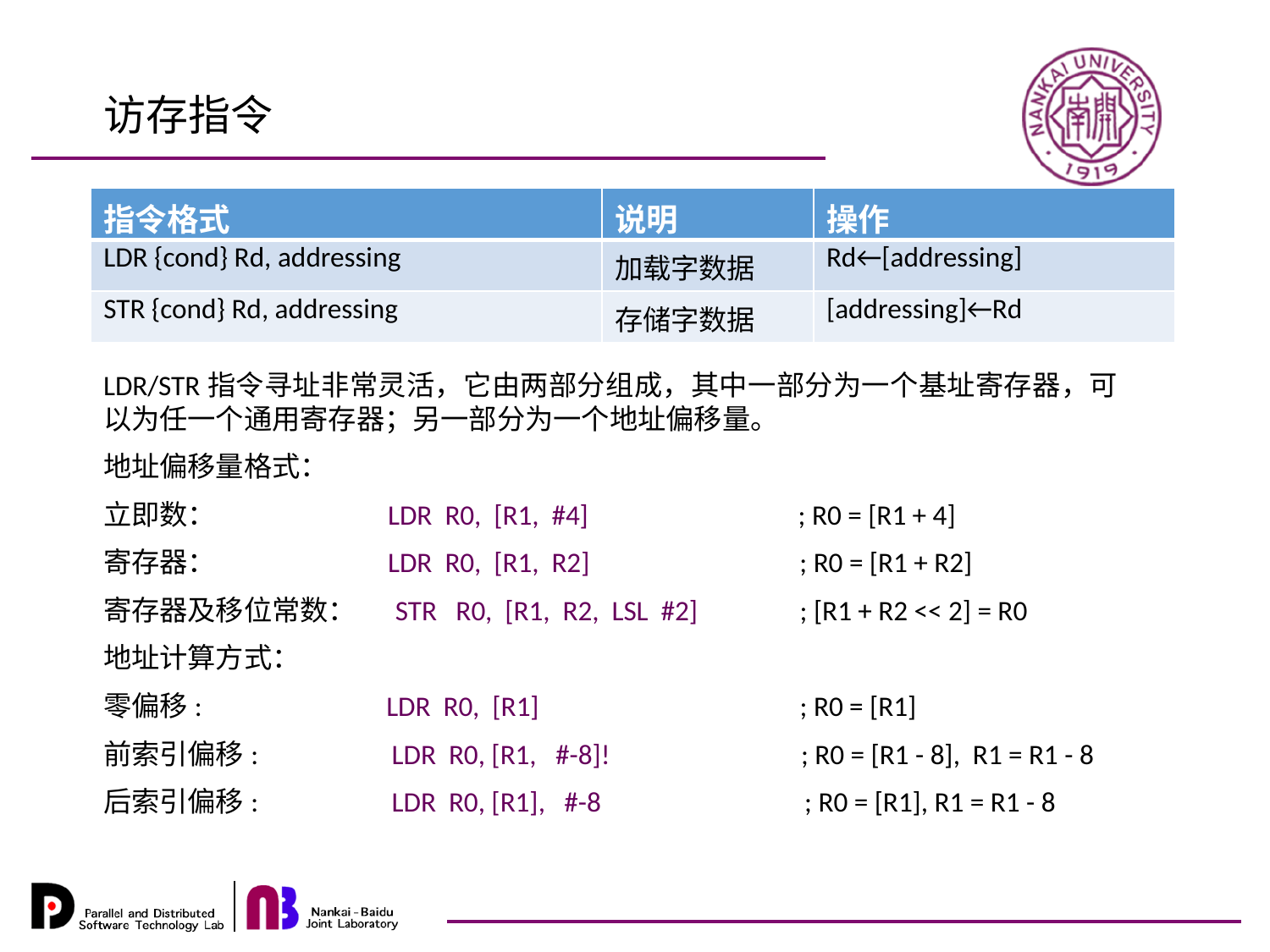

访存指令
| 指令格式 | 说明 | 操作 |
| --- | --- | --- |
| LDR {cond} Rd, addressing | 加载字数据 | Rd←[addressing] |
| STR {cond} Rd, addressing | 存储字数据 | [addressing]←Rd |
LDR/STR指令寻址非常灵活，它由两部分组成，其中一部分为一个基址寄存器，可以为任一个通用寄存器；另一部分为一个地址偏移量。
地址偏移量格式：
立即数：                          LDR  R0,  [R1,  #4]                                 ; R0 = [R1 + 4]
寄存器：                          LDR  R0,  [R1,  R2]                                 ; R0 = [R1 + R2]
寄存器及移位常数：     STR   R0,  [R1,  R2,  LSL  #2]                ; [R1 + R2 << 2] = R0
地址计算方式：
零偏移:                             LDR  R0,  [R1]                                         ; R0 = [R1]
前索引偏移:                     LDR  R0, [R1,   #-8]!                              ; R0 = [R1 - 8],  R1 = R1 - 8
后索引偏移:                     LDR  R0, [R1],   #-8                                ; R0 = [R1], R1 = R1 - 8